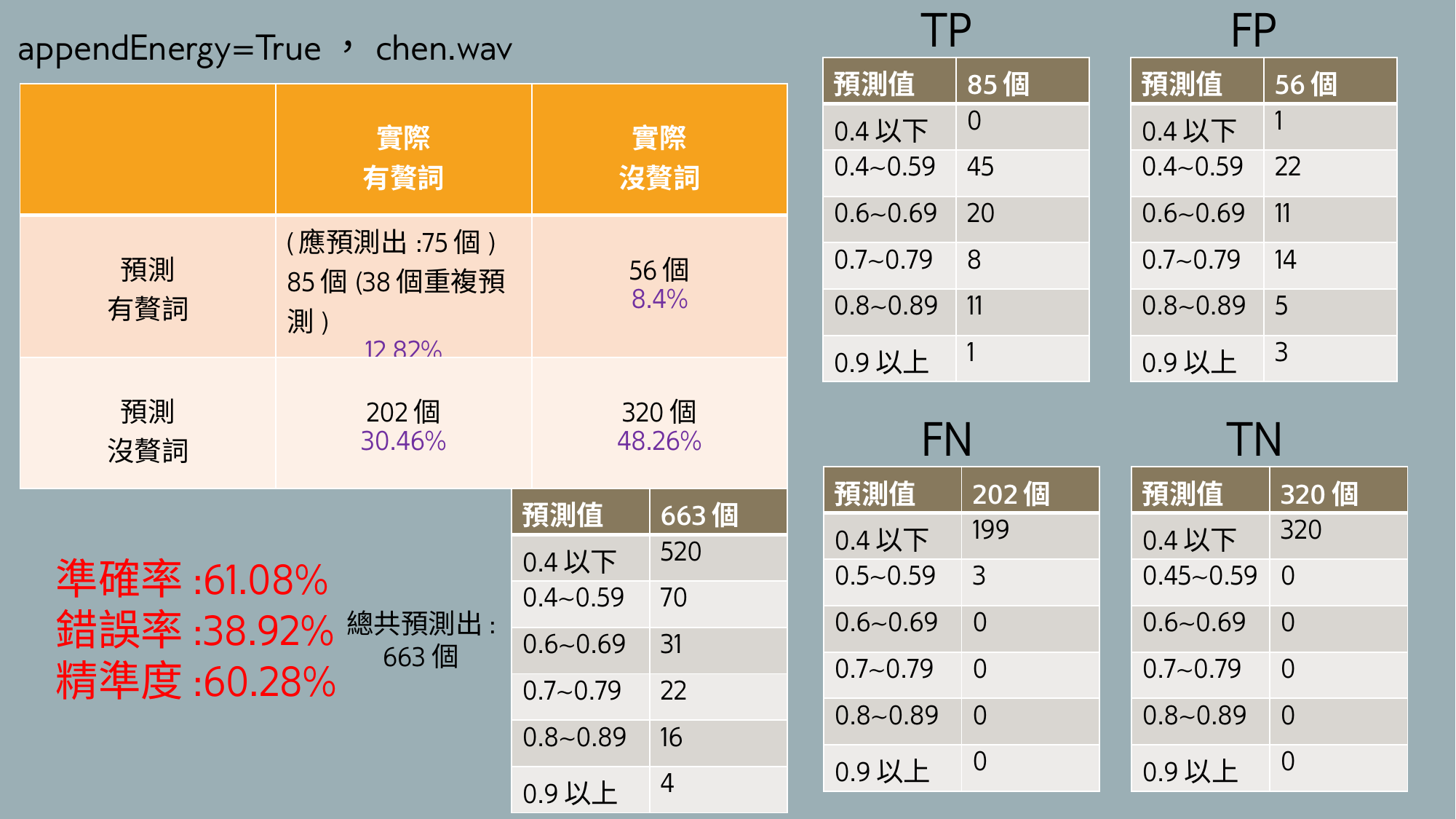

TP
FP
appendEnergy=True，chen.wav
| 預測值 | 85個 |
| --- | --- |
| 0.4以下 | 0 |
| 0.4~0.59 | 45 |
| 0.6~0.69 | 20 |
| 0.7~0.79 | 8 |
| 0.8~0.89 | 11 |
| 0.9以上 | 1 |
| 預測值 | 56個 |
| --- | --- |
| 0.4以下 | 1 |
| 0.4~0.59 | 22 |
| 0.6~0.69 | 11 |
| 0.7~0.79 | 14 |
| 0.8~0.89 | 5 |
| 0.9以上 | 3 |
|  | 實際 有贅詞 | 實際 沒贅詞 |
| --- | --- | --- |
| 預測 有贅詞 | (應預測出:75個) 85個(38個重複預測) 12.82% | 56個 8.4% |
| 預測 沒贅詞 | 202個 30.46% | 320個 48.26% |
FN
TN
| 預測值 | 202個 |
| --- | --- |
| 0.4以下 | 199 |
| 0.5~0.59 | 3 |
| 0.6~0.69 | 0 |
| 0.7~0.79 | 0 |
| 0.8~0.89 | 0 |
| 0.9以上 | 0 |
| 預測值 | 320個 |
| --- | --- |
| 0.4以下 | 320 |
| 0.45~0.59 | 0 |
| 0.6~0.69 | 0 |
| 0.7~0.79 | 0 |
| 0.8~0.89 | 0 |
| 0.9以上 | 0 |
| 預測值 | 663個 |
| --- | --- |
| 0.4以下 | 520 |
| 0.4~0.59 | 70 |
| 0.6~0.69 | 31 |
| 0.7~0.79 | 22 |
| 0.8~0.89 | 16 |
| 0.9以上 | 4 |
準確率:61.08%
錯誤率:38.92%
精準度:60.28%
總共預測出:
663個